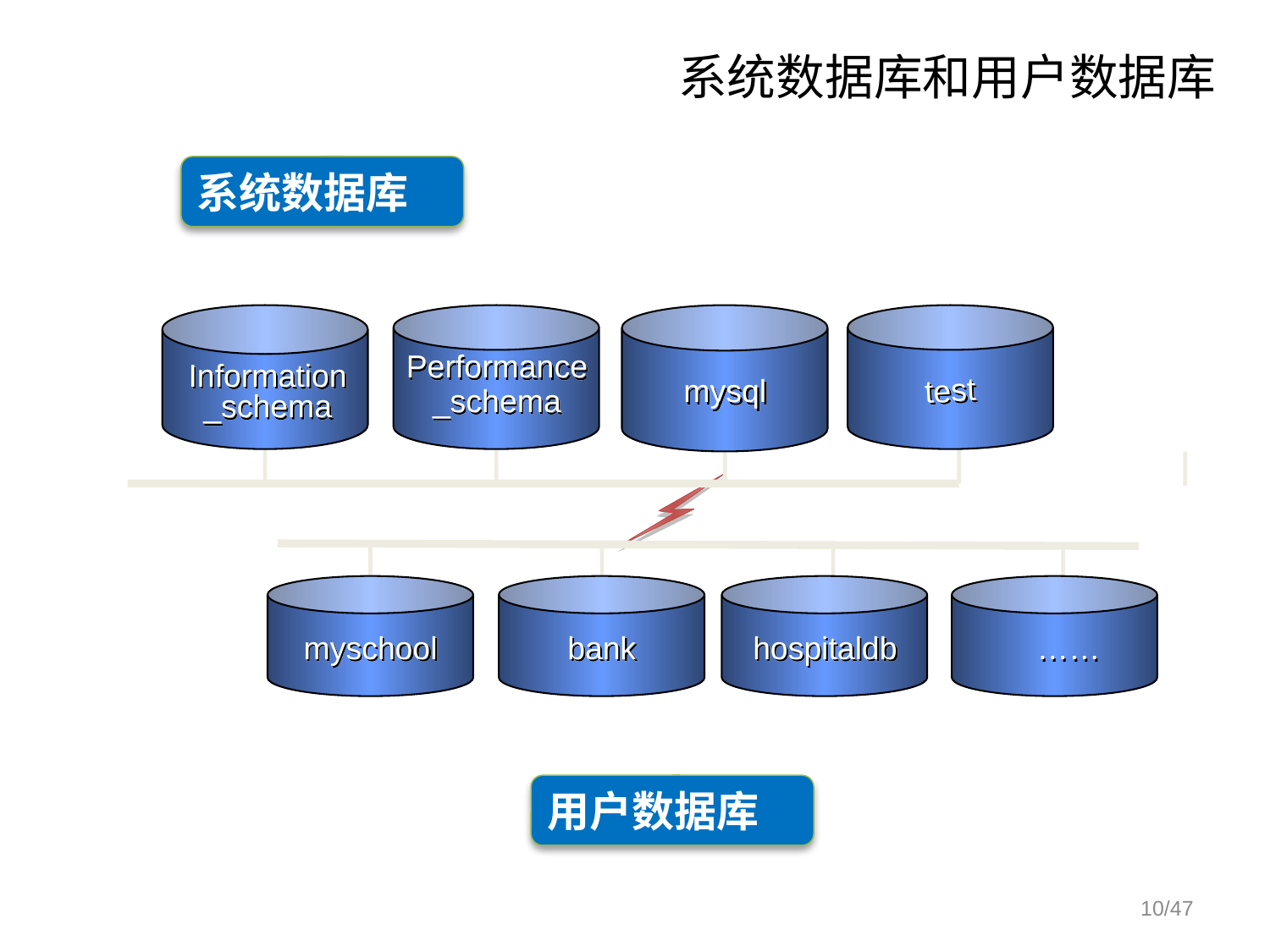

# 系统数据库和用户数据库
系统数据库

Information
_schema

Performance
_schema

mysql

test

myschool

bank

hospitaldb
……
用户数据库
10/47